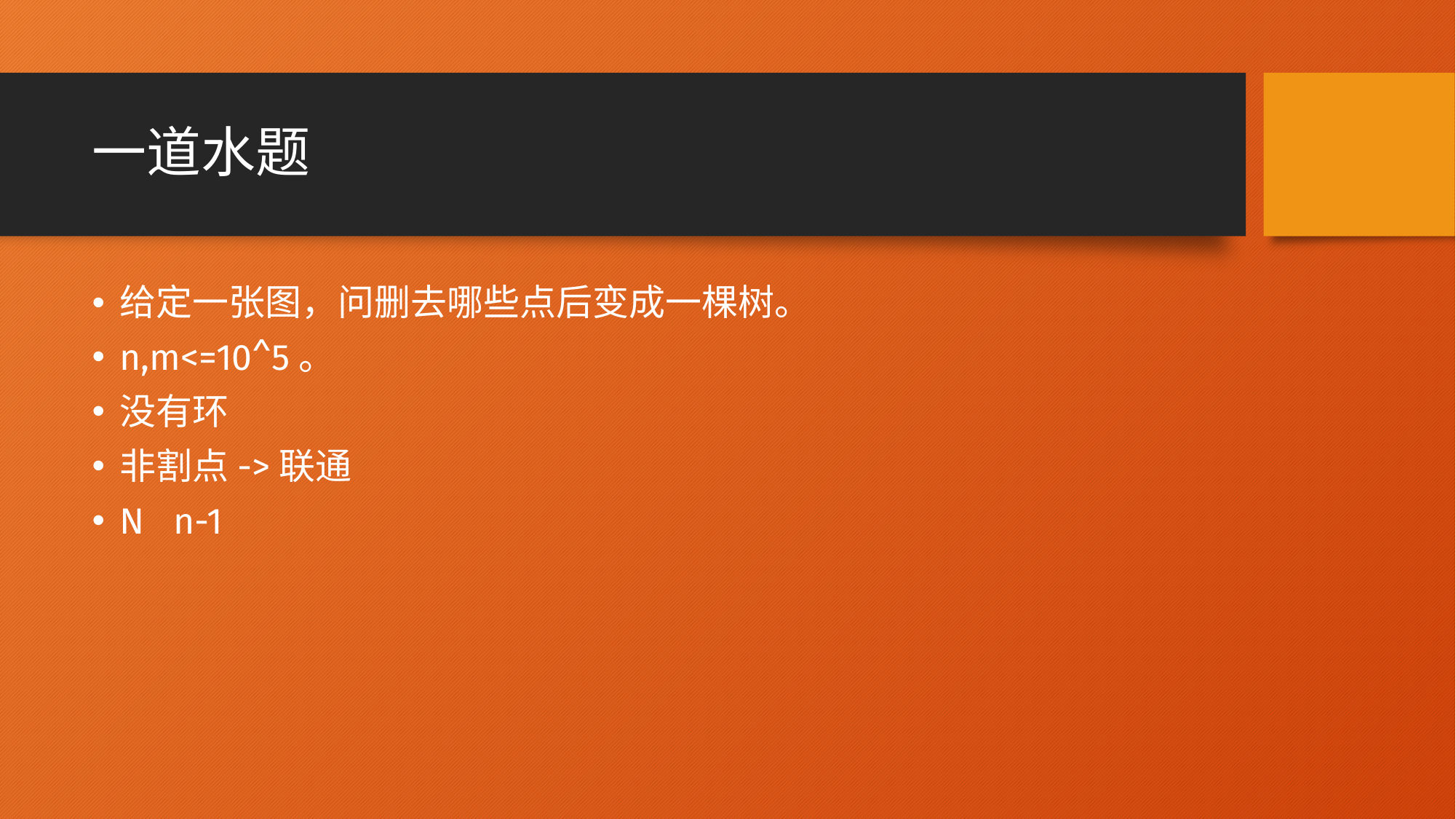

# 一道水题
给定一张图，问删去哪些点后变成一棵树。
n,m<=10^5。
没有环
非割点->联通
N   n-1